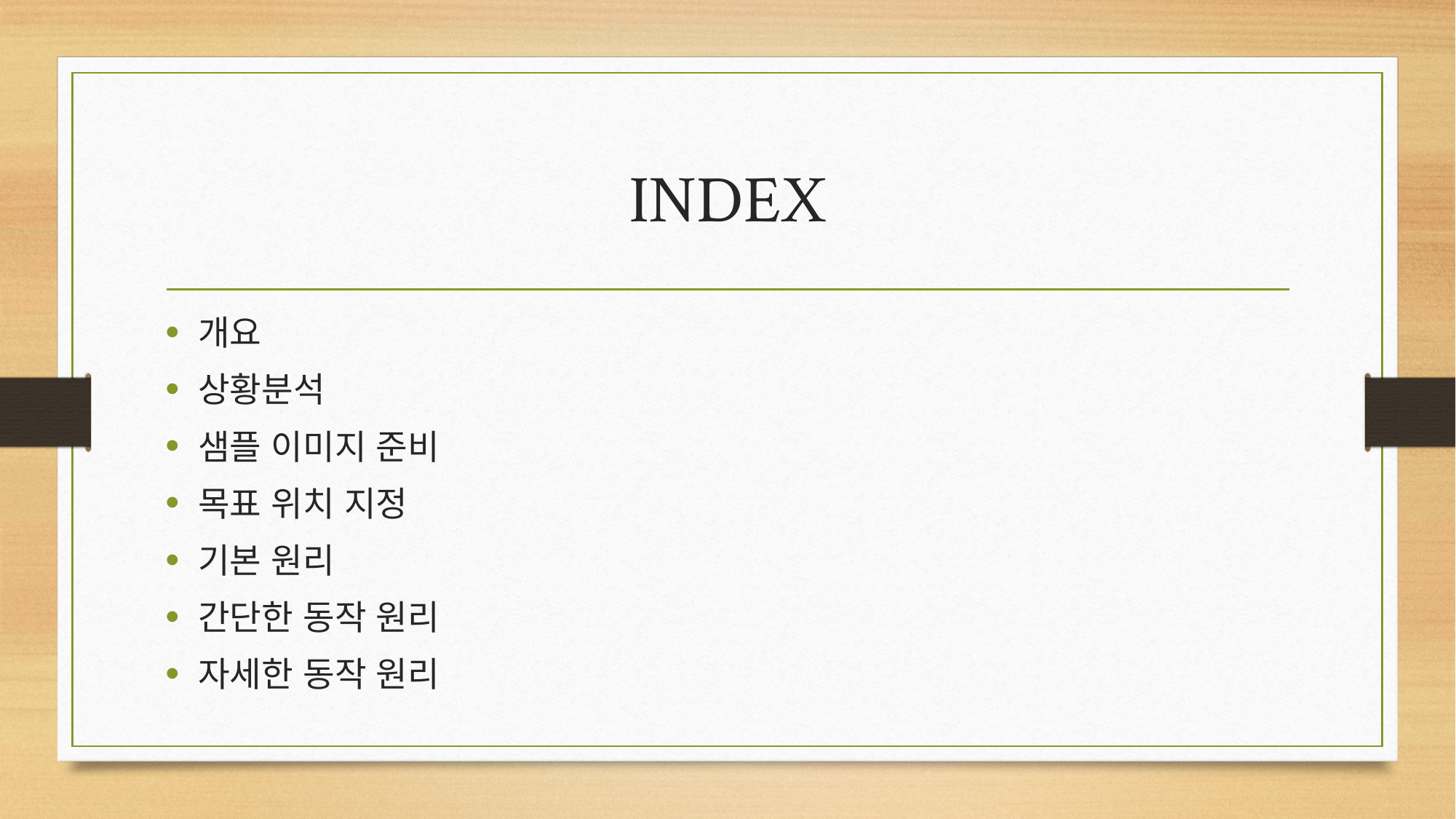

# INDEX
개요
상황분석
샘플 이미지 준비
목표 위치 지정
기본 원리
간단한 동작 원리
자세한 동작 원리